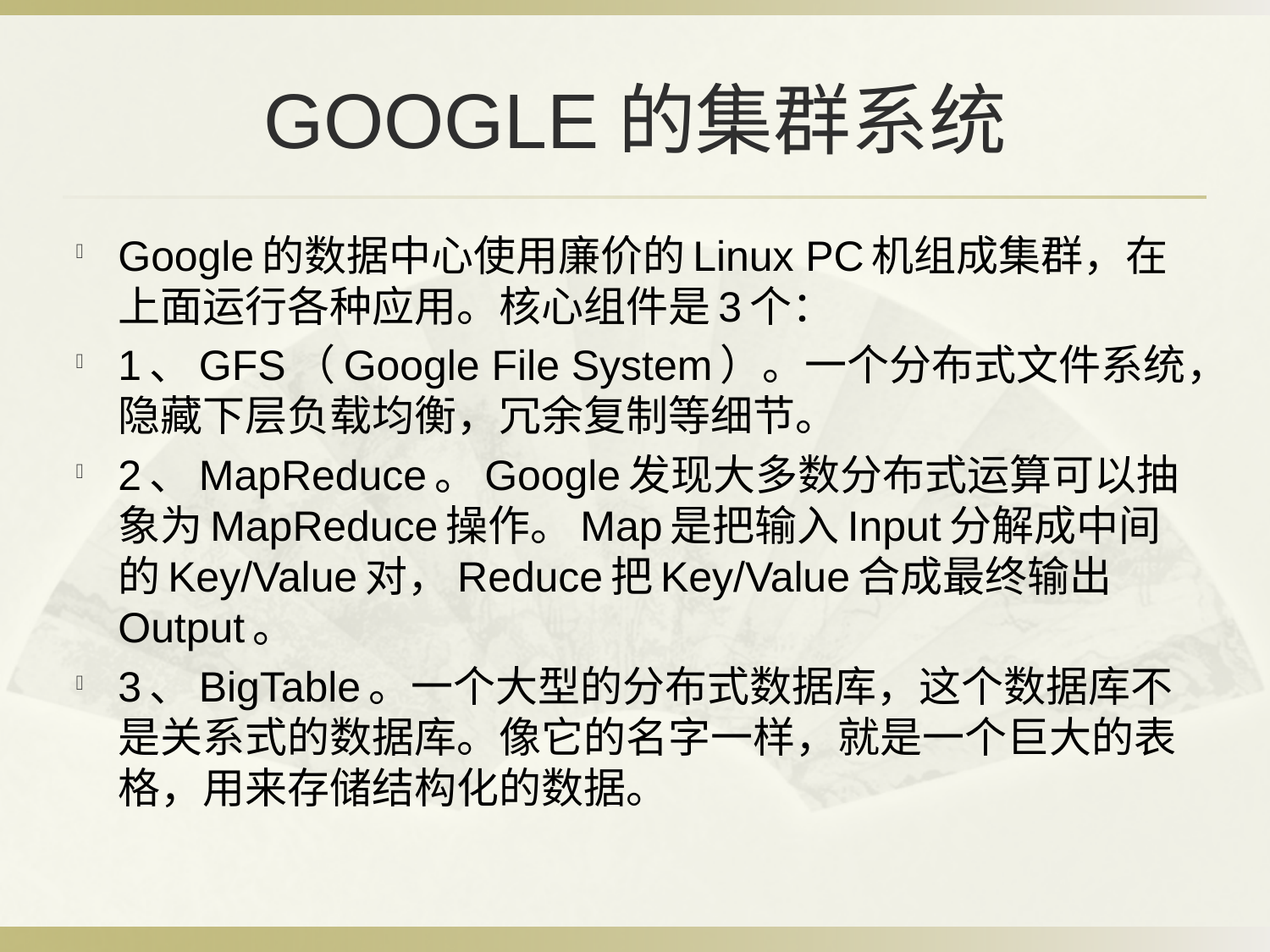

# GOOGLE的集群系统
Google的数据中心使用廉价的Linux PC机组成集群，在上面运行各种应用。核心组件是3个：
1、GFS（Google File System）。一个分布式文件系统，隐藏下层负载均衡，冗余复制等细节。
2、MapReduce。Google发现大多数分布式运算可以抽象为MapReduce操作。Map是把输入Input分解成中间的Key/Value对，Reduce把Key/Value合成最终输出Output。
3、BigTable。一个大型的分布式数据库，这个数据库不是关系式的数据库。像它的名字一样，就是一个巨大的表格，用来存储结构化的数据。